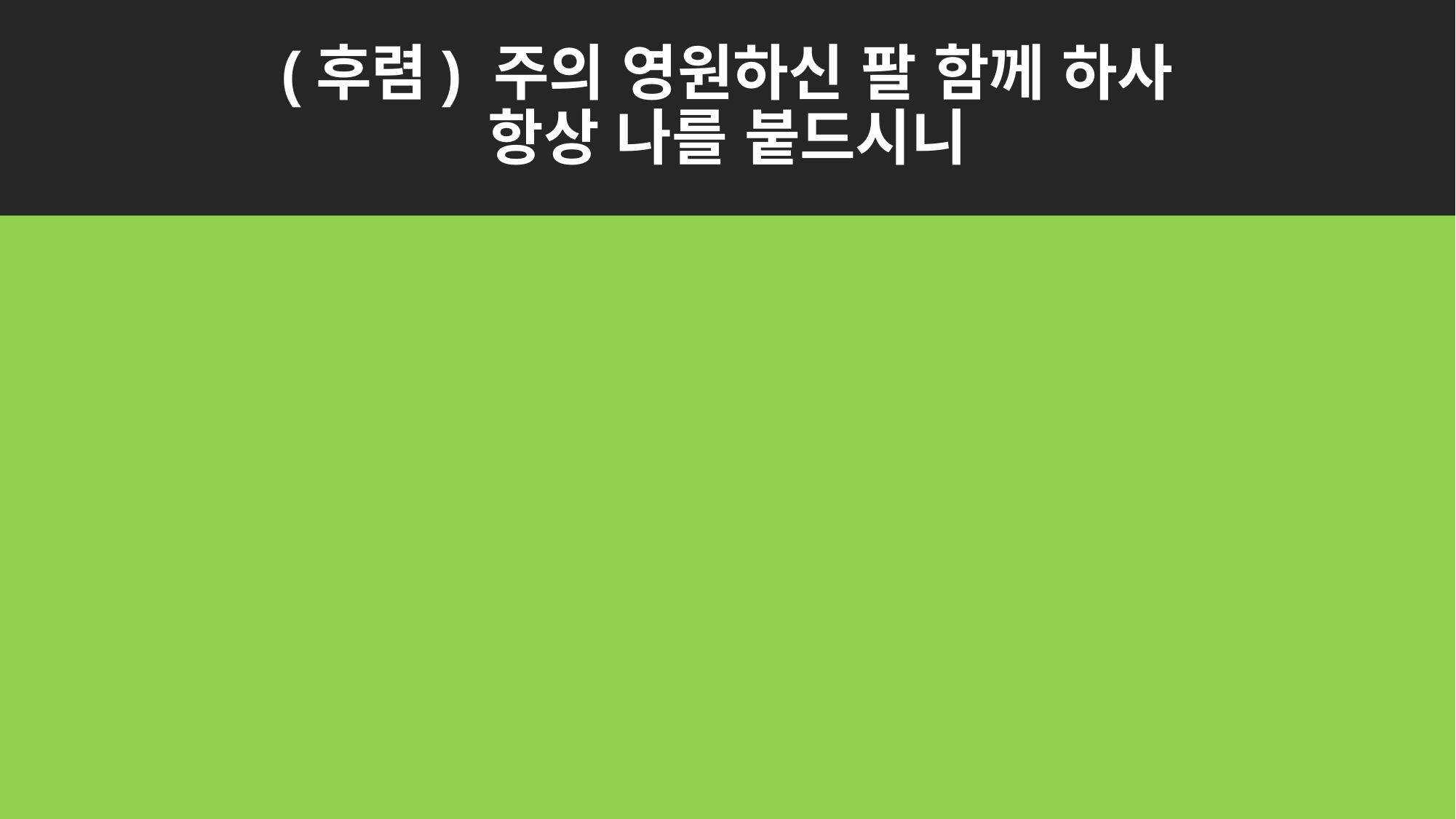

# (후렴) 주의 영원하신 팔 함께 하사 항상 나를 붙드시니